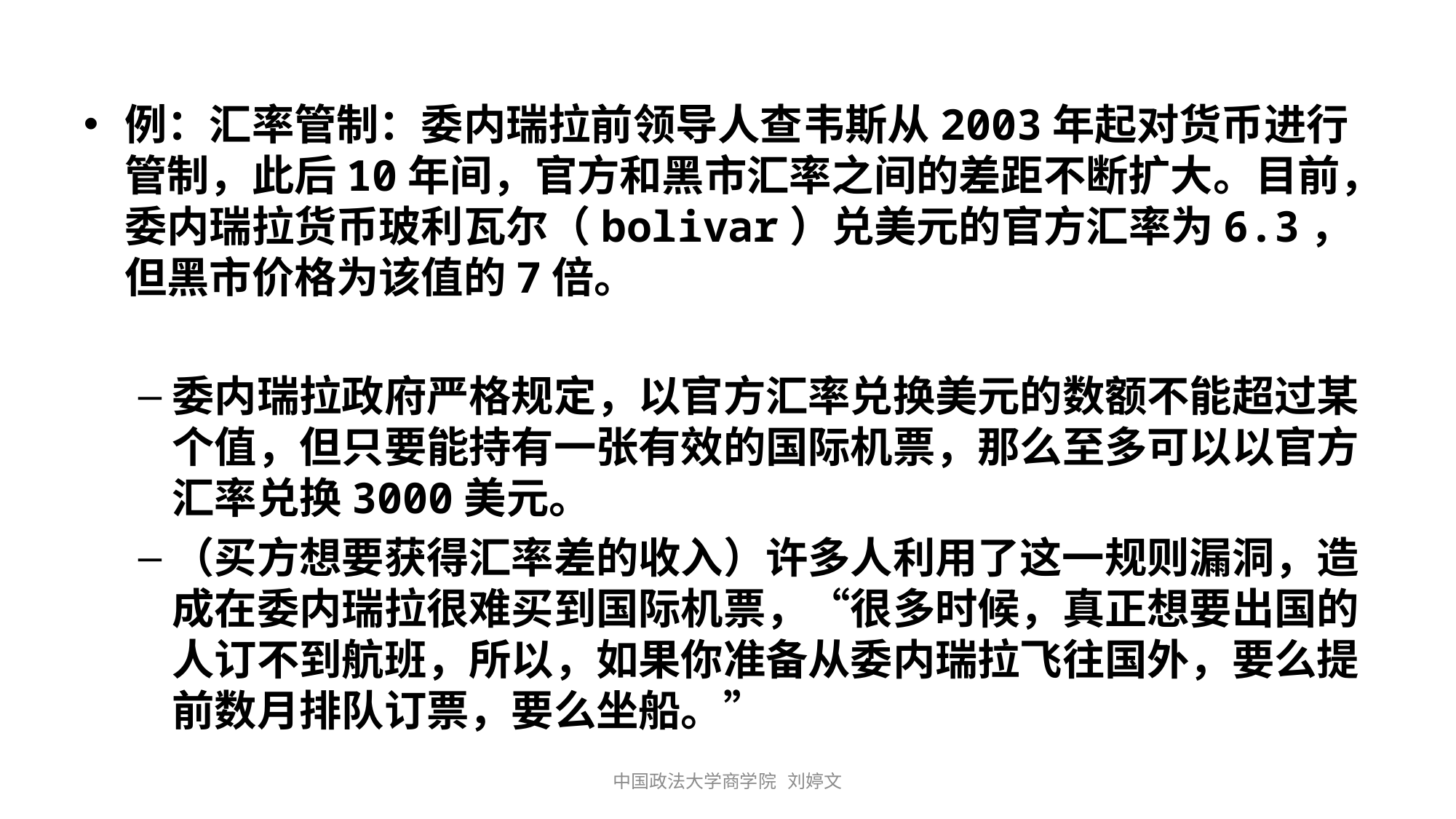

例：汇率管制：委内瑞拉前领导人查韦斯从2003年起对货币进行管制，此后10年间，官方和黑市汇率之间的差距不断扩大。目前，委内瑞拉货币玻利瓦尔（bolivar）兑美元的官方汇率为6.3，但黑市价格为该值的7倍。

委内瑞拉政府严格规定，以官方汇率兑换美元的数额不能超过某个值，但只要能持有一张有效的国际机票，那么至多可以以官方汇率兑换3000美元。
（买方想要获得汇率差的收入）许多人利用了这一规则漏洞，造成在委内瑞拉很难买到国际机票，“很多时候，真正想要出国的人订不到航班，所以，如果你准备从委内瑞拉飞往国外，要么提前数月排队订票，要么坐船。”

中国政法大学商学院  刘婷文